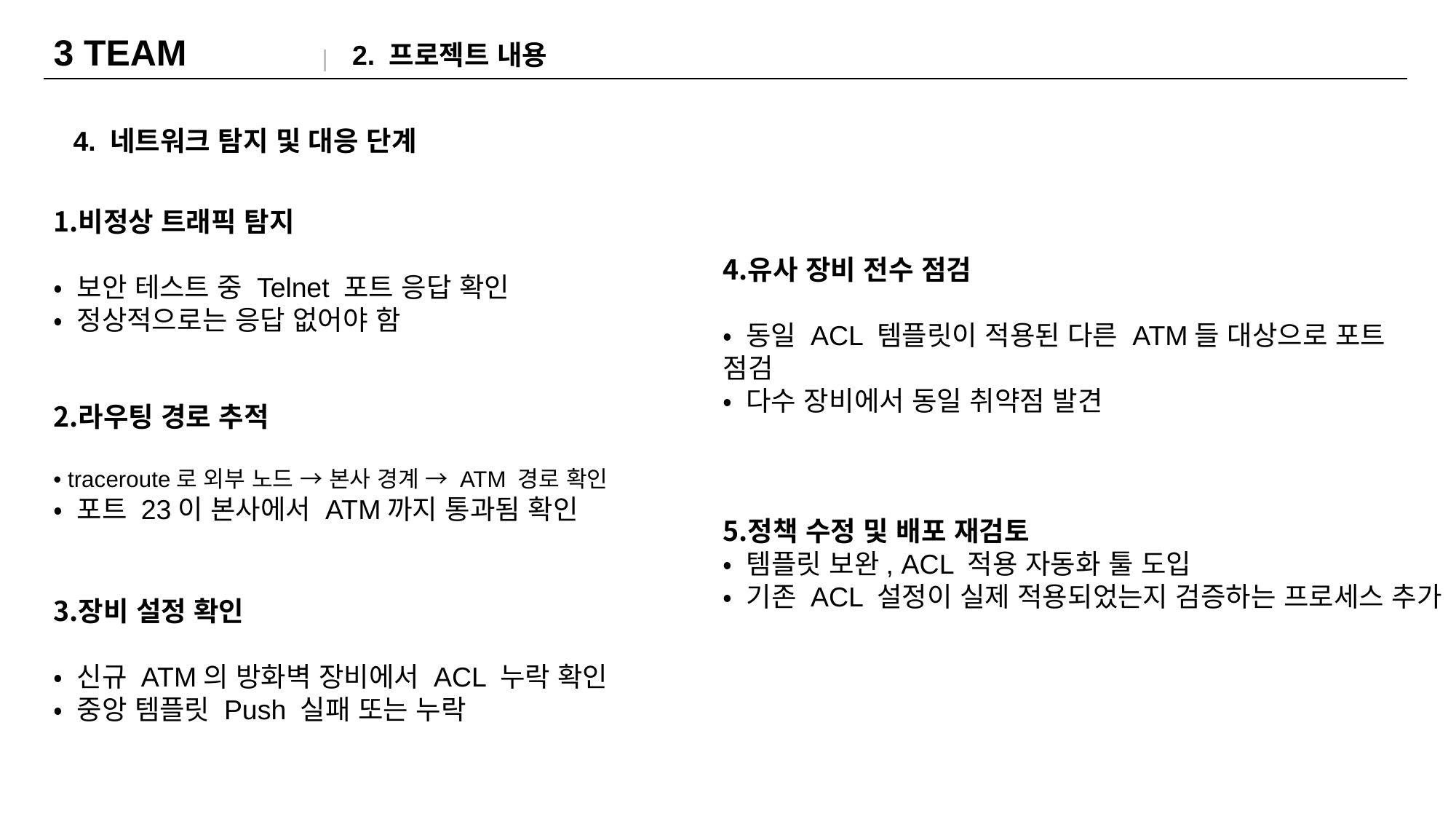

| 3 TEAM |
| --- |
2. 프로젝트 내용
4. 네트워크 탐지 및 대응 단계
비정상 트래픽 탐지

• 보안 테스트 중 Telnet 포트 응답 확인
• 정상적으로는 응답 없어야 함
유사 장비 전수 점검

• 동일 ACL 템플릿이 적용된 다른 ATM들 대상으로 포트 점검
• 다수 장비에서 동일 취약점 발견
라우팅 경로 추적

• traceroute로 외부 노드 → 본사 경계 → ATM 경로 확인
• 포트 23이 본사에서 ATM까지 통과됨 확인
정책 수정 및 배포 재검토
• 템플릿 보완, ACL 적용 자동화 툴 도입
• 기존 ACL 설정이 실제 적용되었는지 검증하는 프로세스 추가
장비 설정 확인

• 신규 ATM의 방화벽 장비에서 ACL 누락 확인
• 중앙 템플릿 Push 실패 또는 누락